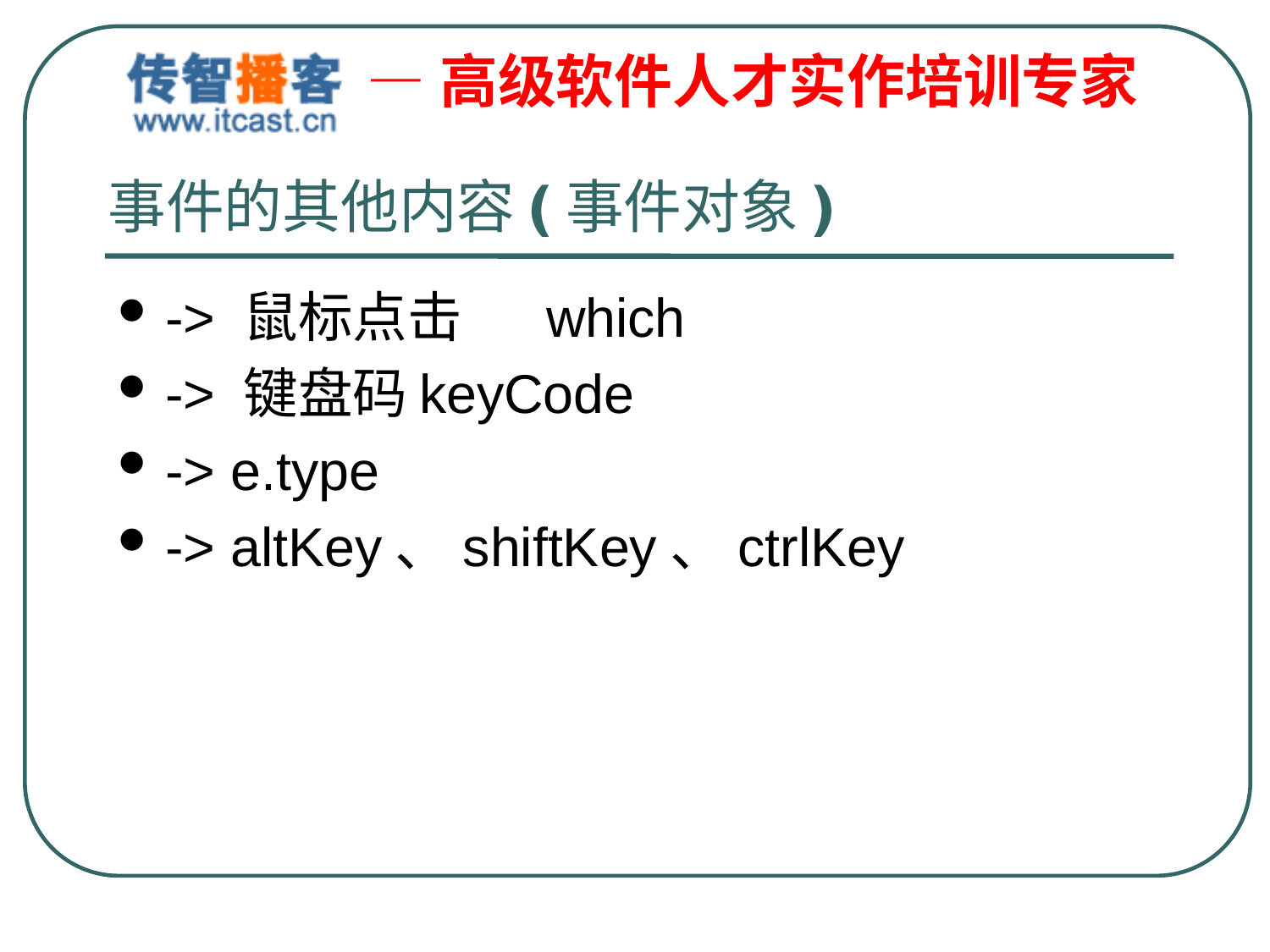

# 事件的其他内容(事件对象)
-> 鼠标点击	which
-> 键盘码	keyCode
-> e.type
-> altKey、shiftKey、ctrlKey